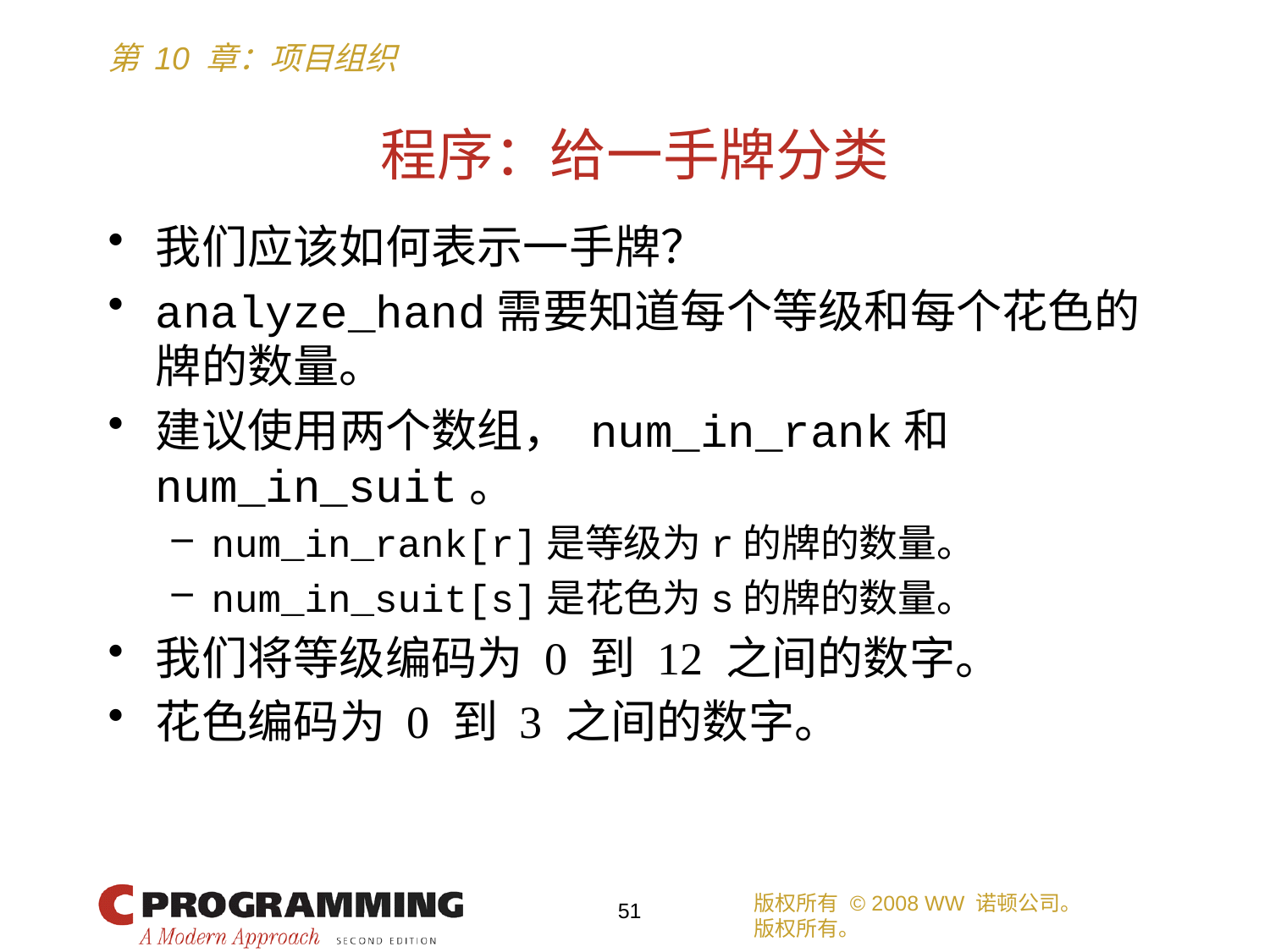

# 程序：给一手牌分类
我们应该如何表示一手牌？
analyze_hand需要知道每个等级和每个花色的牌的数量。
建议使用两个数组， num_in_rank和num_in_suit。
num_in_rank[r]是等级为r的牌的数量。
num_in_suit[s]是花色为s的牌的数量。
我们将等级编码为 0 到 12 之间的数字。
花色编码为 0 到 3 之间的数字。

版权所有 © 2008 WW 诺顿公司。
版权所有。
51